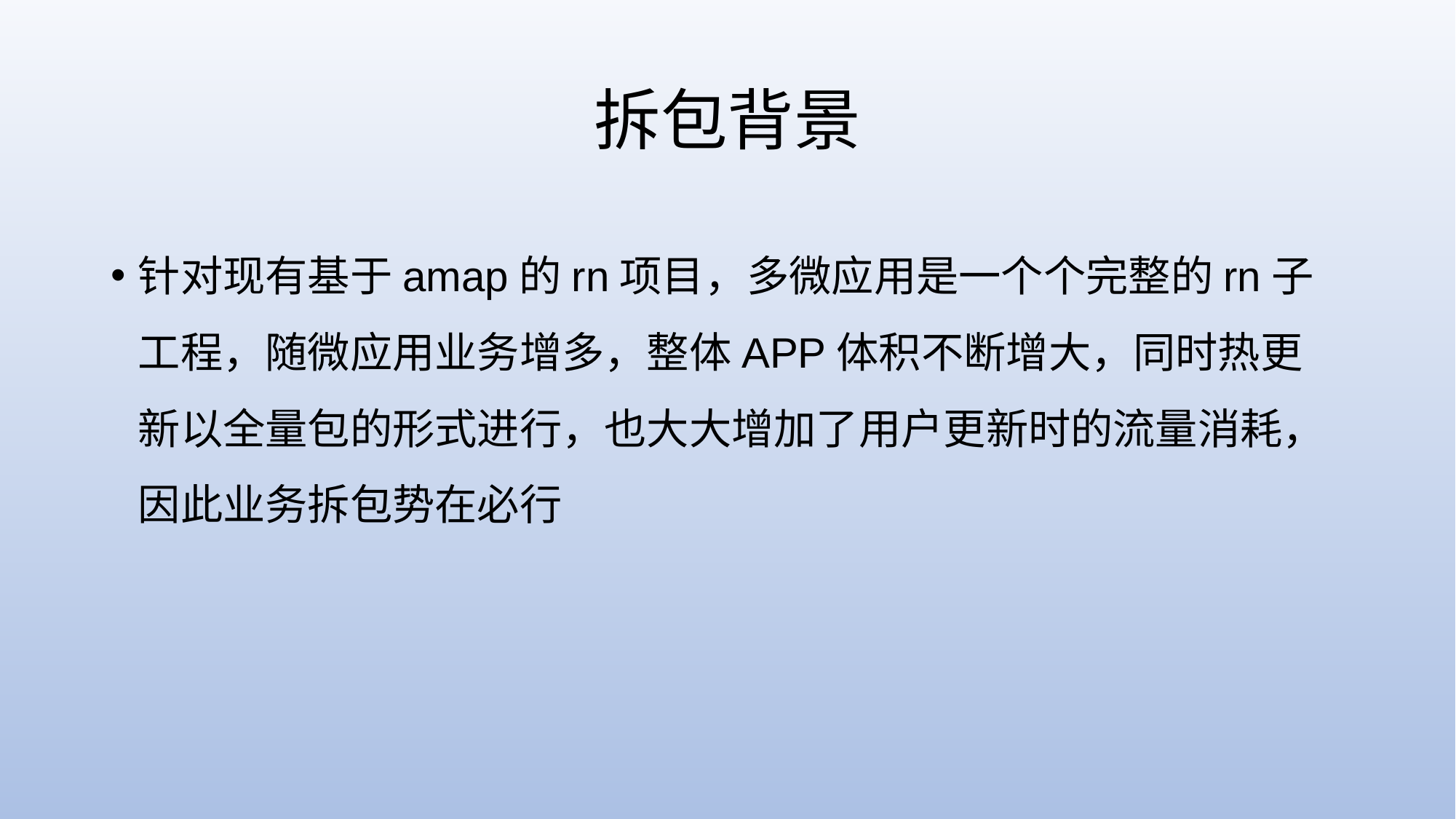

# 拆包背景
针对现有基于amap的rn项目，多微应用是一个个完整的rn子工程，随微应用业务增多，整体APP体积不断增大，同时热更新以全量包的形式进行，也大大增加了用户更新时的流量消耗，因此业务拆包势在必行